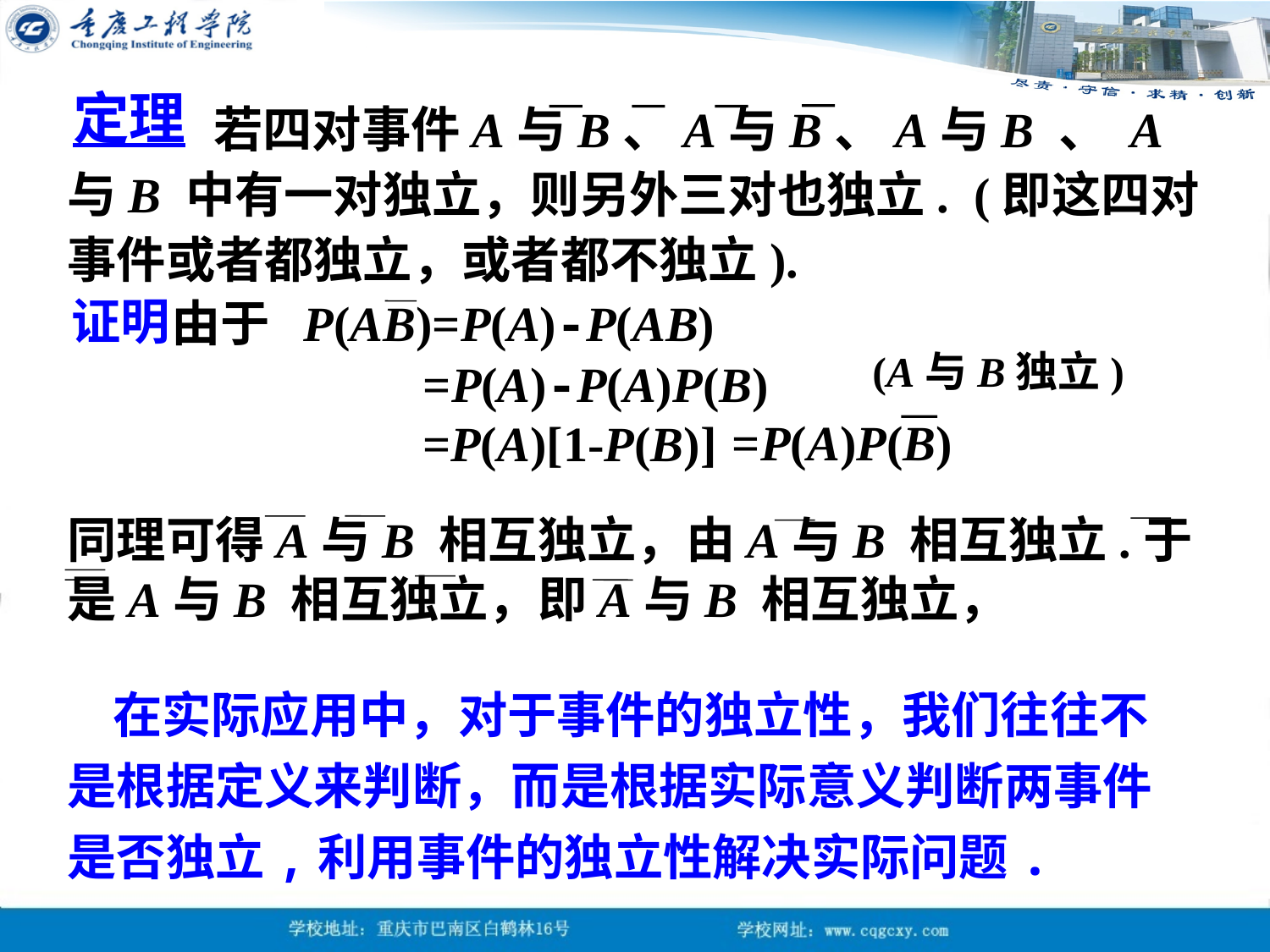

定理
            若四对事件A与B、A与B、A与B 、 A与B 中有一对独立，则另外三对也独立.  (即这四对事件或者都独立，或者都不独立).

证明
由于  P(AB)=P(A)-P(AB)

 =P(A)-P(A)P(B)
(A与B独立)

=P(A)P(B)
 =P(A)[1-P(B)]
同理可得A与B 相互独立，由A与B 相互独立.于是A与B 相互独立，即A与B 相互独立，

   在实际应用中，对于事件的独立性，我们往往不是根据定义来判断，而是根据实际意义判断两事件是否独立,利用事件的独立性解决实际问题.